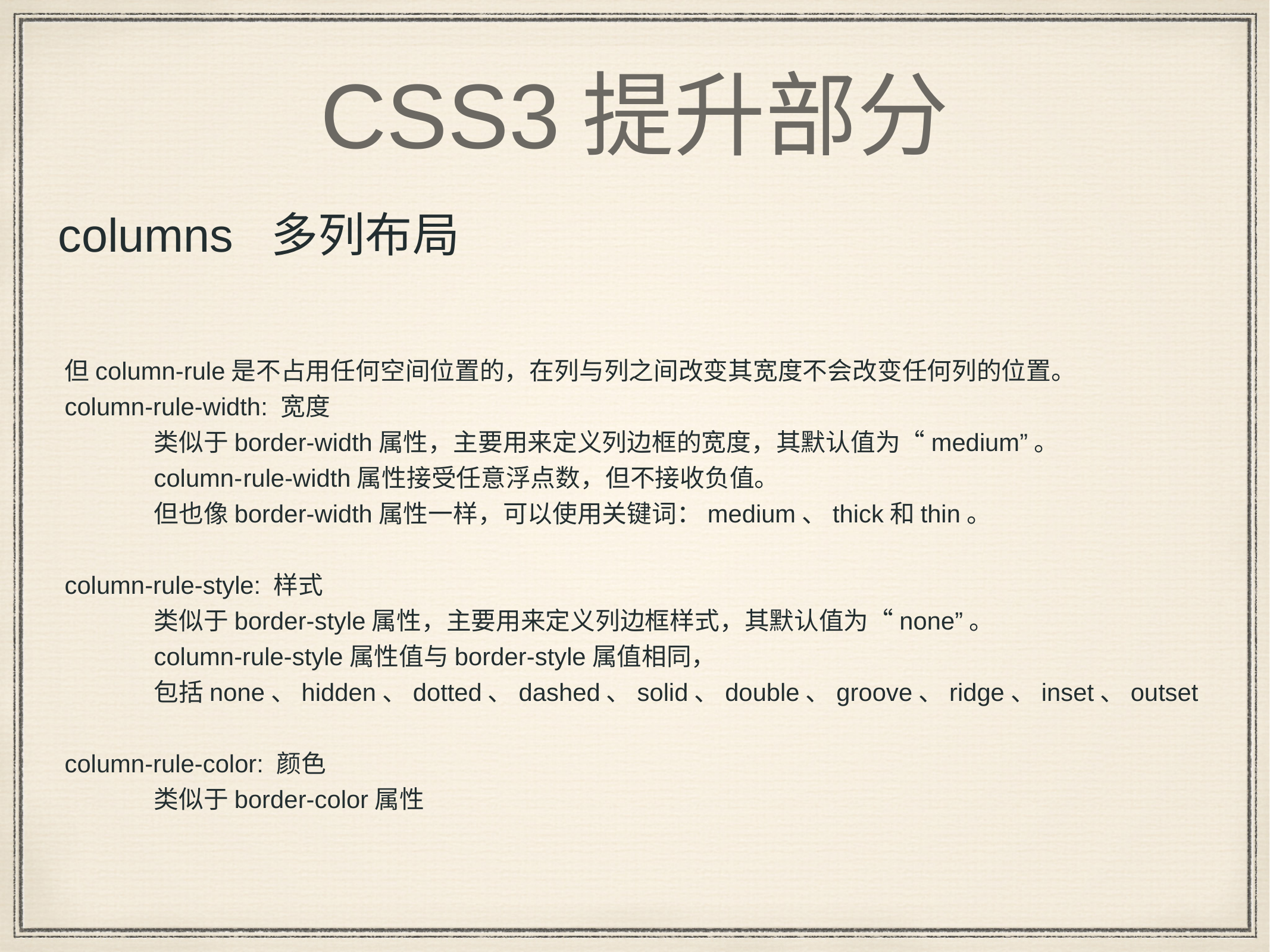

# CSS3提升部分
columns  多列布局
但column-rule是不占用任何空间位置的，在列与列之间改变其宽度不会改变任何列的位置。
column-rule-width: 宽度
	类似于border-width属性，主要用来定义列边框的宽度，其默认值为“medium”。
	column-	rule-width属性接受任意浮点数，但不接收负值。
	但也像border-width属性一样，可以使用关键词：medium、thick和thin。

column-rule-style: 样式
	类似于border-style属性，主要用来定义列边框样式，其默认值为“none”。
	column-rule-style属性值与border-style属值相同，
	包括none、hidden、dotted、dashed、solid、double、groove、ridge、inset、outset
column-rule-color: 颜色
	类似于border-color属性